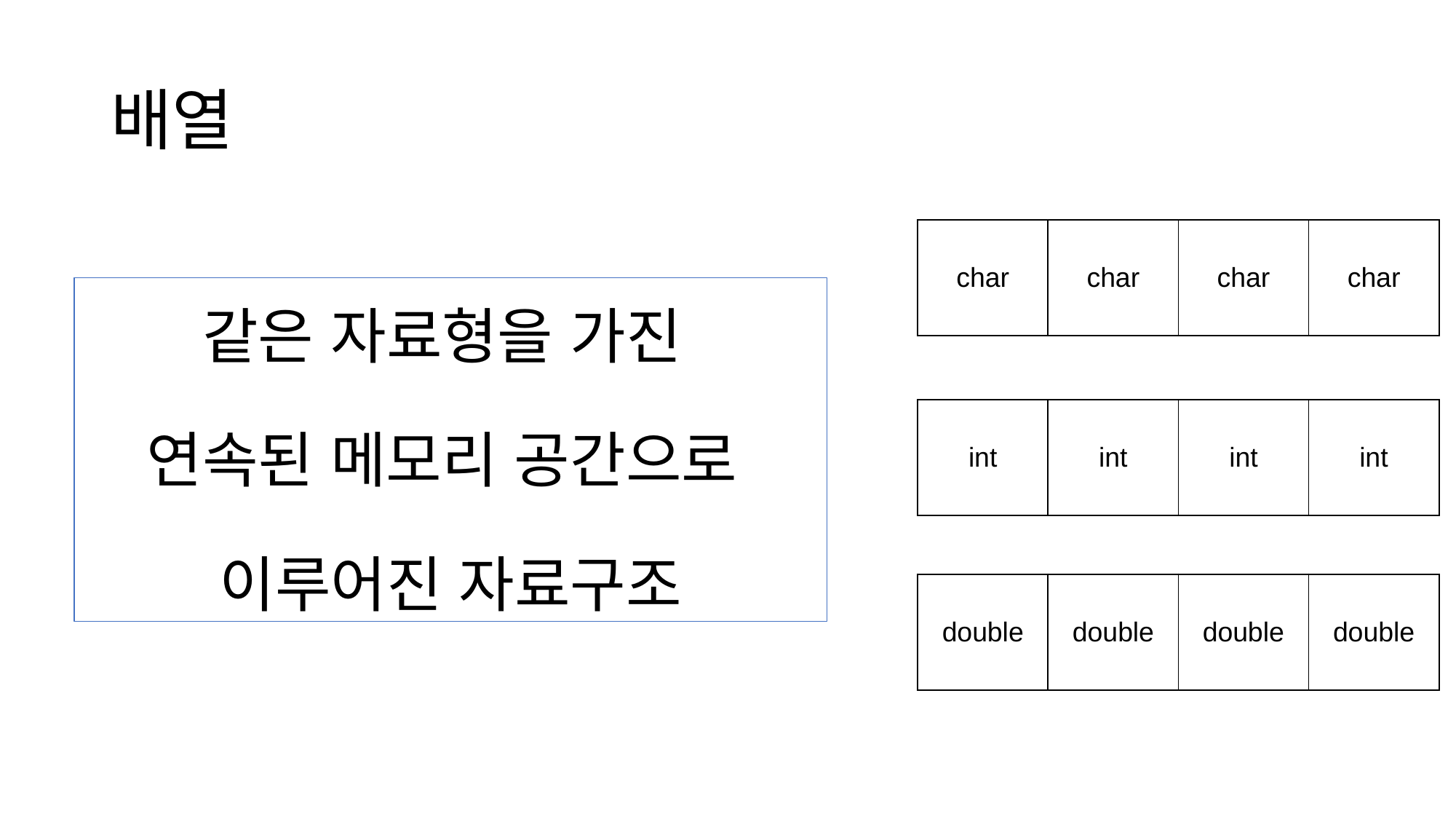

# 배열
| char | char | char | char |
| --- | --- | --- | --- |
같은 자료형을 가진
연속된 메모리 공간으로
이루어진 자료구조

| int | int | int | int |
| --- | --- | --- | --- |
| double | double | double | double |
| --- | --- | --- | --- |